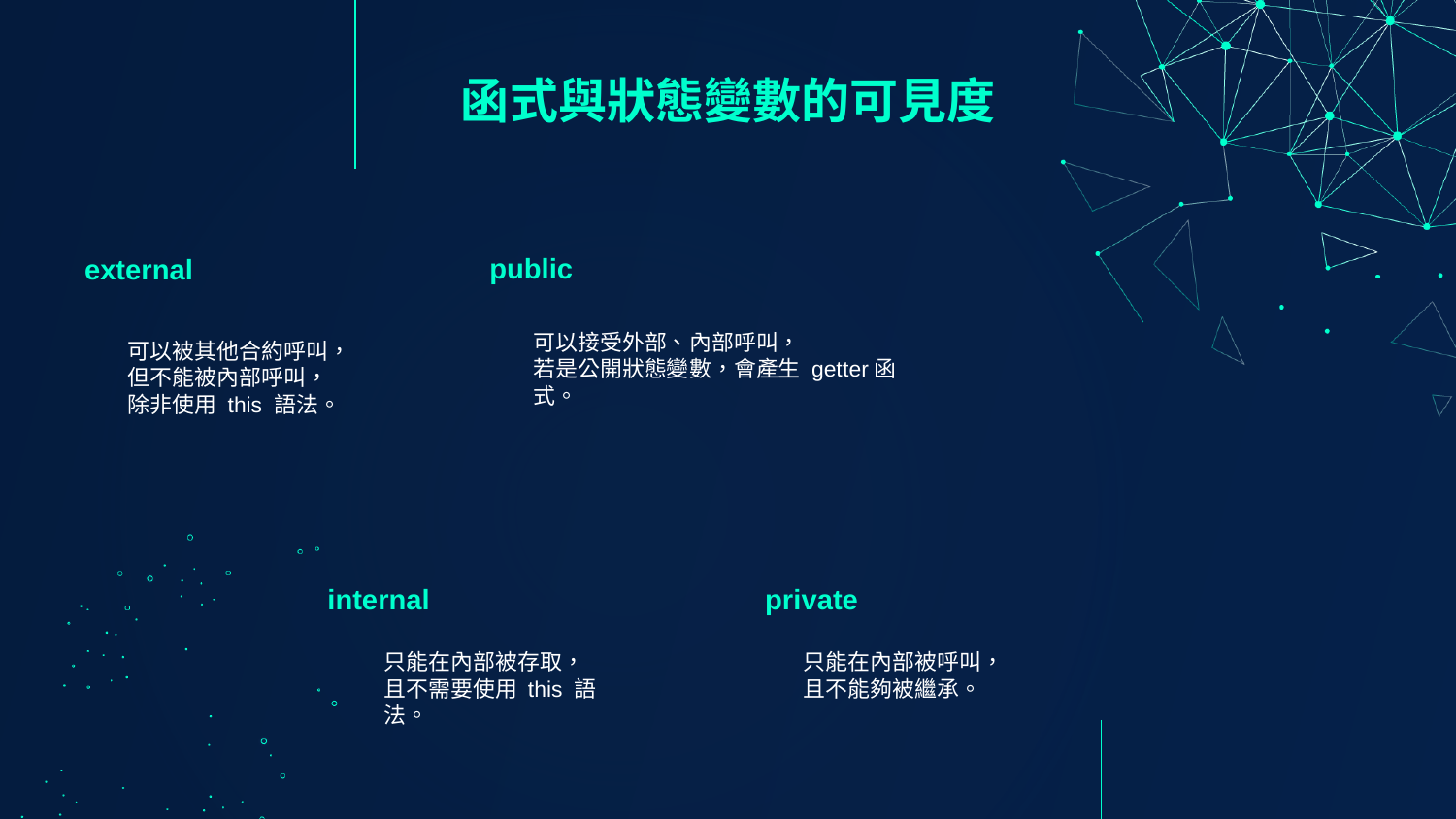

# 函式與狀態變數的可見度
public
external
可以接受外部、內部呼叫，
若是公開狀態變數，會產生 getter函式。
可以被其他合約呼叫，但不能被內部呼叫，
除非使用 this 語法。
internal
private
只能在內部被存取，
且不需要使用 this 語法。
只能在內部被呼叫，
且不能夠被繼承。